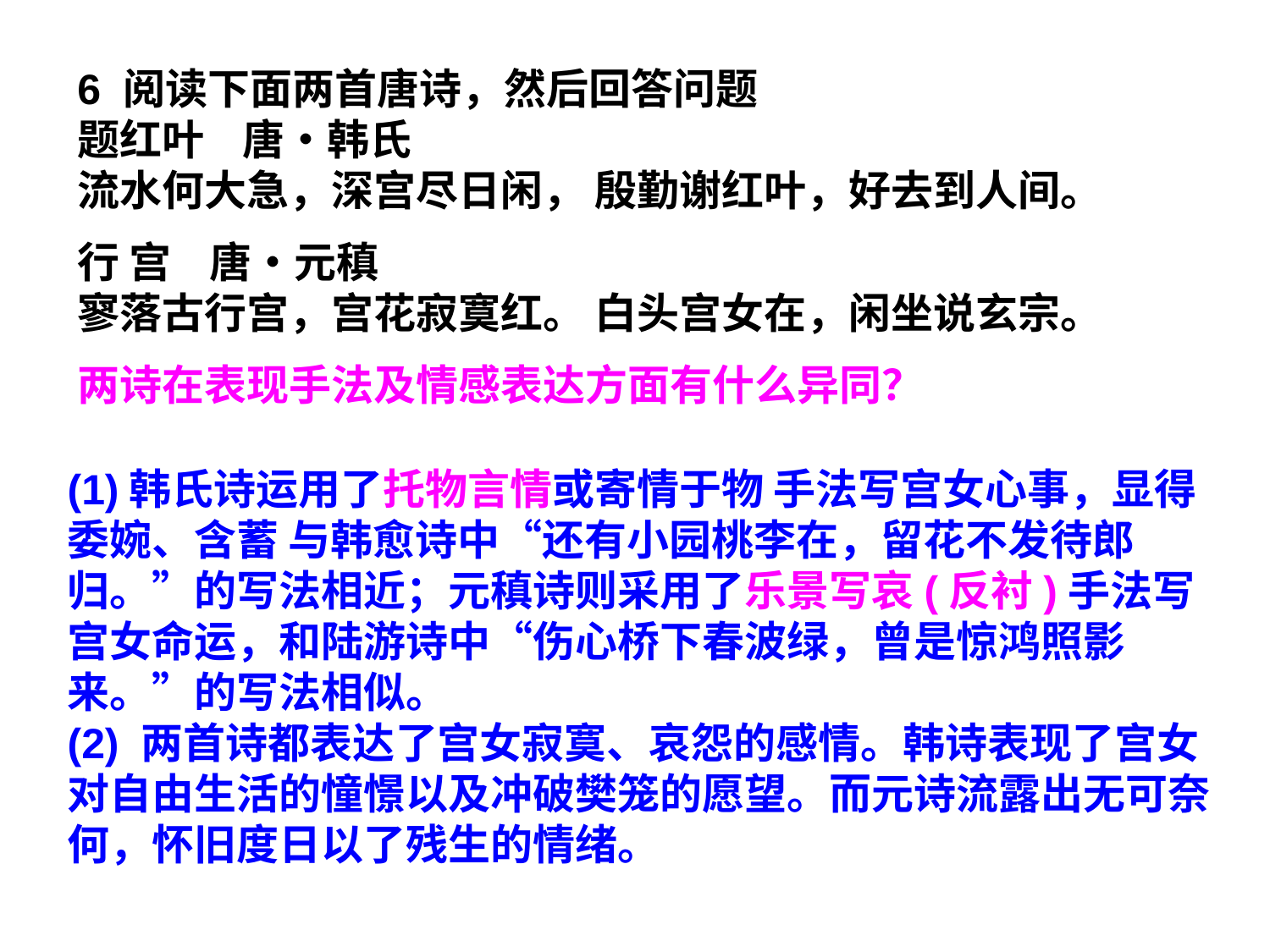

6 阅读下面两首唐诗，然后回答问题  
题红叶    唐•韩氏  
流水何大急，深宫尽日闲， 殷勤谢红叶，好去到人间。
行 宫    唐•元稹  
寥落古行宫，宫花寂寞红。 白头宫女在，闲坐说玄宗。
两诗在表现手法及情感表达方面有什么异同？
(1)韩氏诗运用了托物言情或寄情于物 手法写宫女心事，显得 委婉、含蓄 与韩愈诗中“还有小园桃李在，留花不发待郎归。”的写法相近；元稹诗则采用了乐景写哀(反衬)手法写宫女命运，和陆游诗中“伤心桥下春波绿，曾是惊鸿照影来。”的写法相似。  
(2) 两首诗都表达了宫女寂寞、哀怨的感情。韩诗表现了宫女对自由生活的憧憬以及冲破樊笼的愿望。而元诗流露出无可奈何，怀旧度日以了残生的情绪。